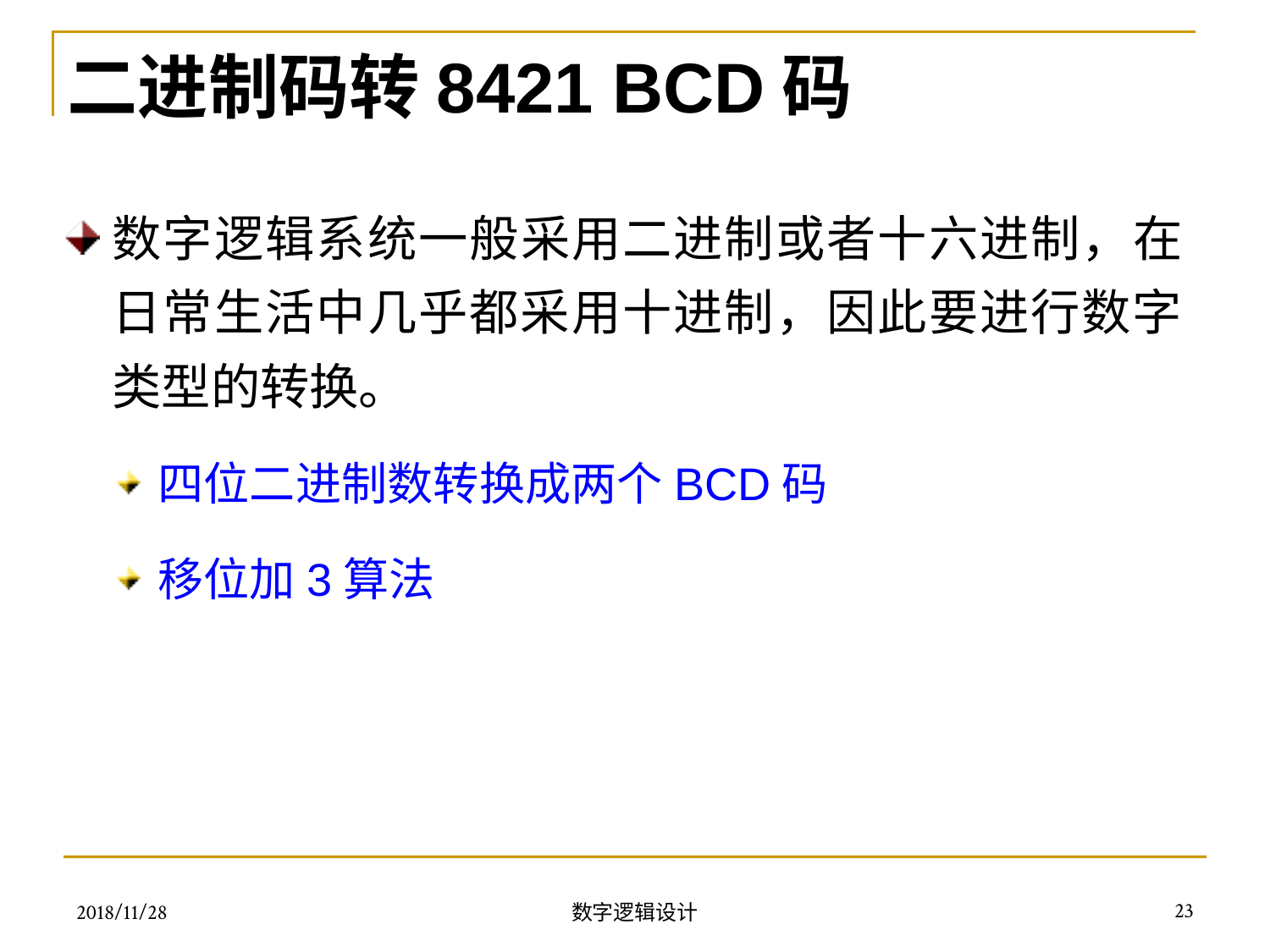

二进制码转8421 BCD码
数字逻辑系统一般采用二进制或者十六进制，在日常生活中几乎都采用十进制，因此要进行数字类型的转换。
四位二进制数转换成两个BCD码
移位加3算法
2018/11/28
23
数字逻辑设计